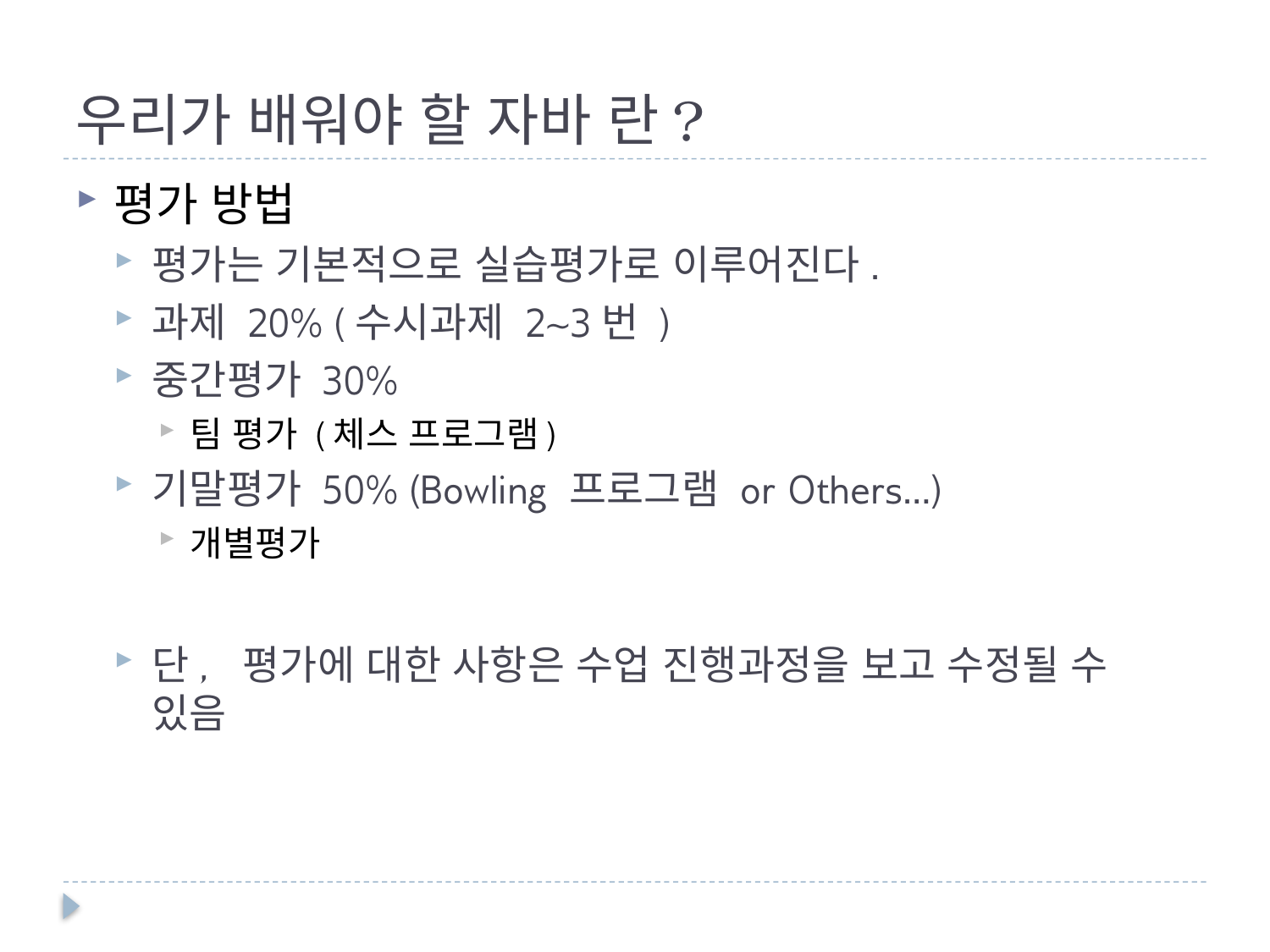

# 우리가 배워야 할 자바 란?
평가 방법
평가는 기본적으로 실습평가로 이루어진다.
과제 20% (수시과제 2~3번 )
중간평가 30%
팀 평가 (체스 프로그램)
기말평가 50% (Bowling 프로그램 or Others…)
개별평가

단,  평가에 대한 사항은 수업 진행과정을 보고 수정될 수 있음